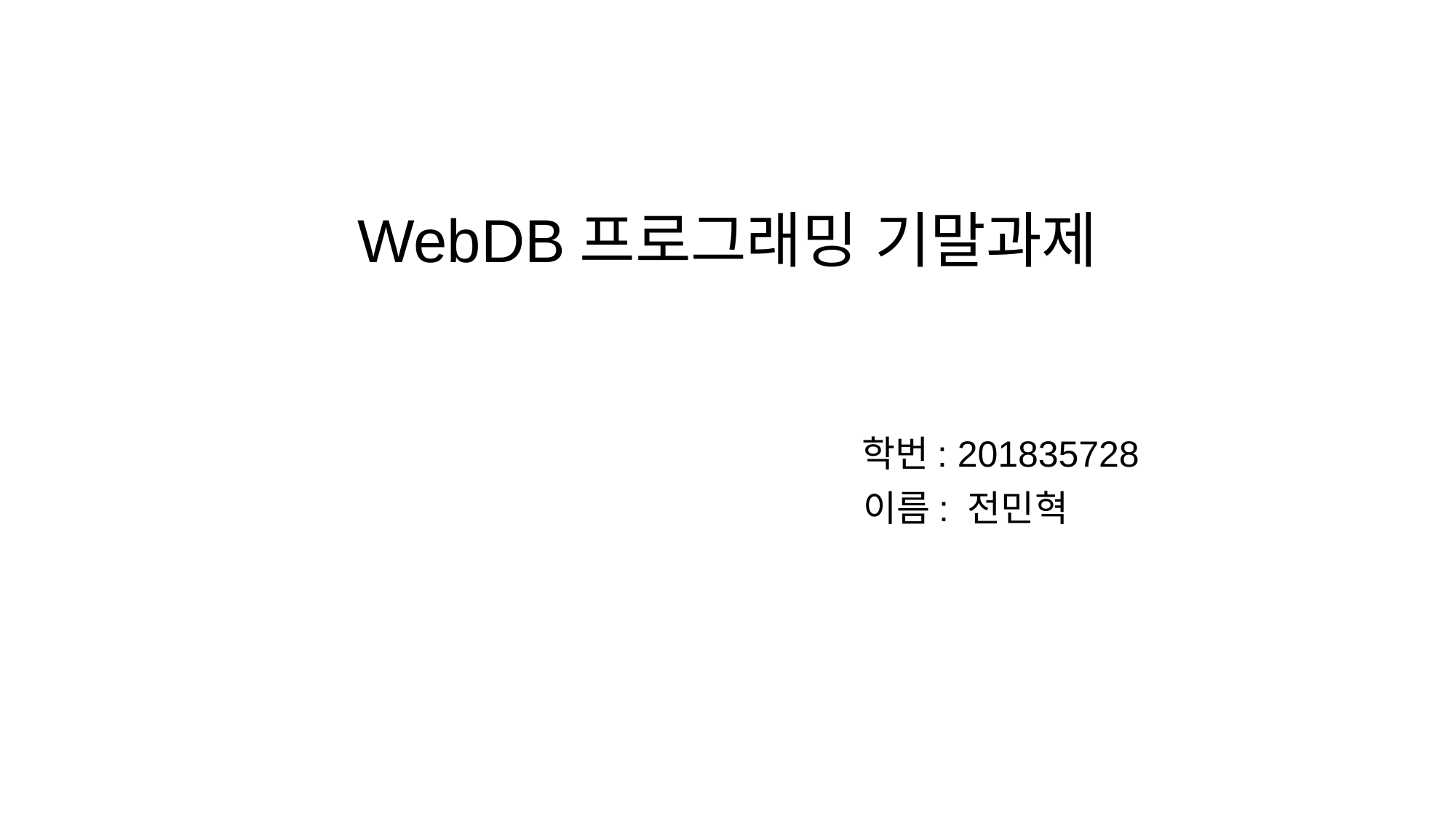

# WebDB프로그래밍 기말과제
					학번: 201835728
				   이름: 전민혁